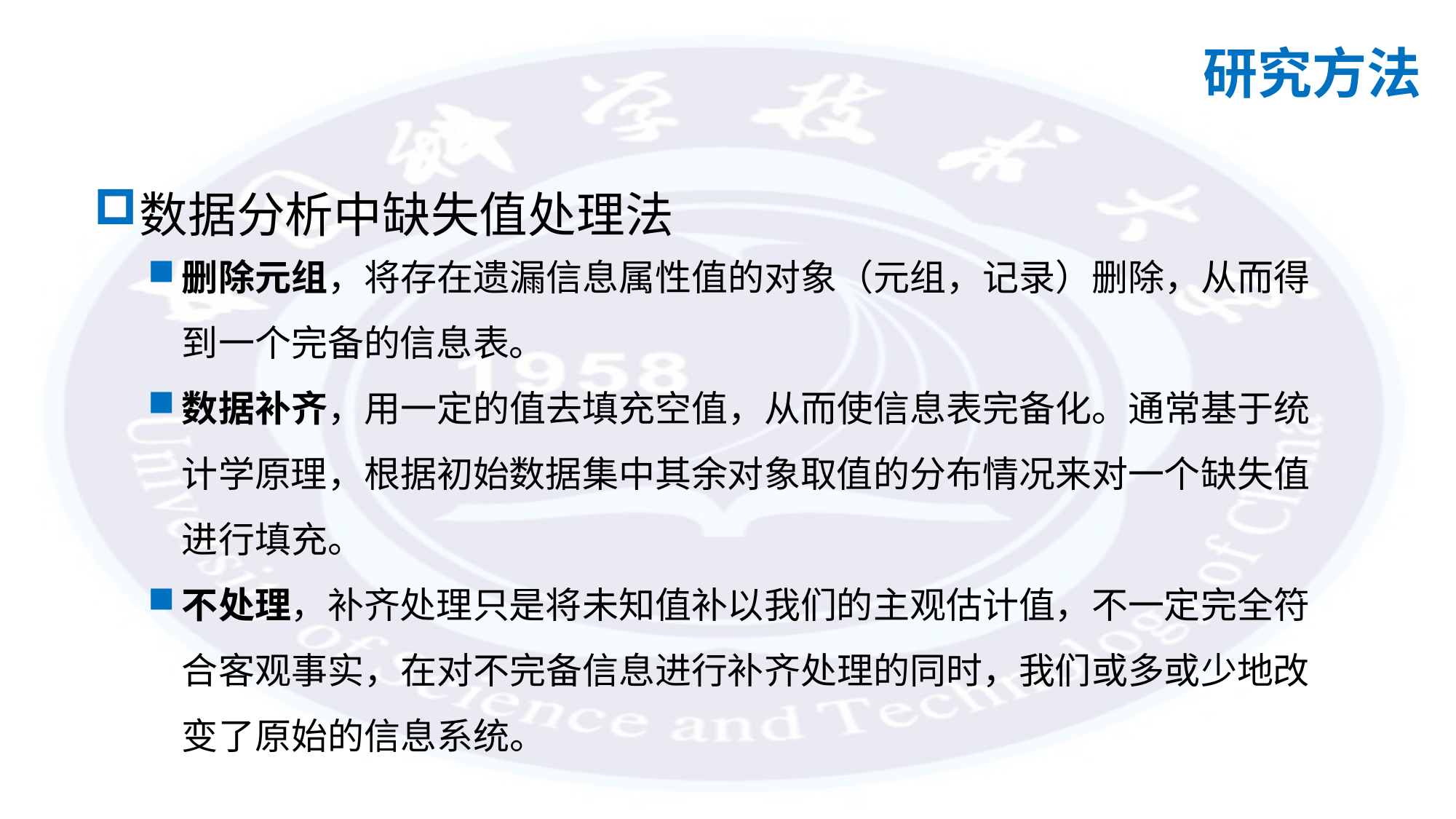

研究方法
数据分析中缺失值处理法
删除元组，将存在遗漏信息属性值的对象（元组，记录）删除，从而得到一个完备的信息表。
数据补齐，用一定的值去填充空值，从而使信息表完备化。通常基于统计学原理，根据初始数据集中其余对象取值的分布情况来对一个缺失值进行填充。
不处理，补齐处理只是将未知值补以我们的主观估计值，不一定完全符合客观事实，在对不完备信息进行补齐处理的同时，我们或多或少地改变了原始的信息系统。